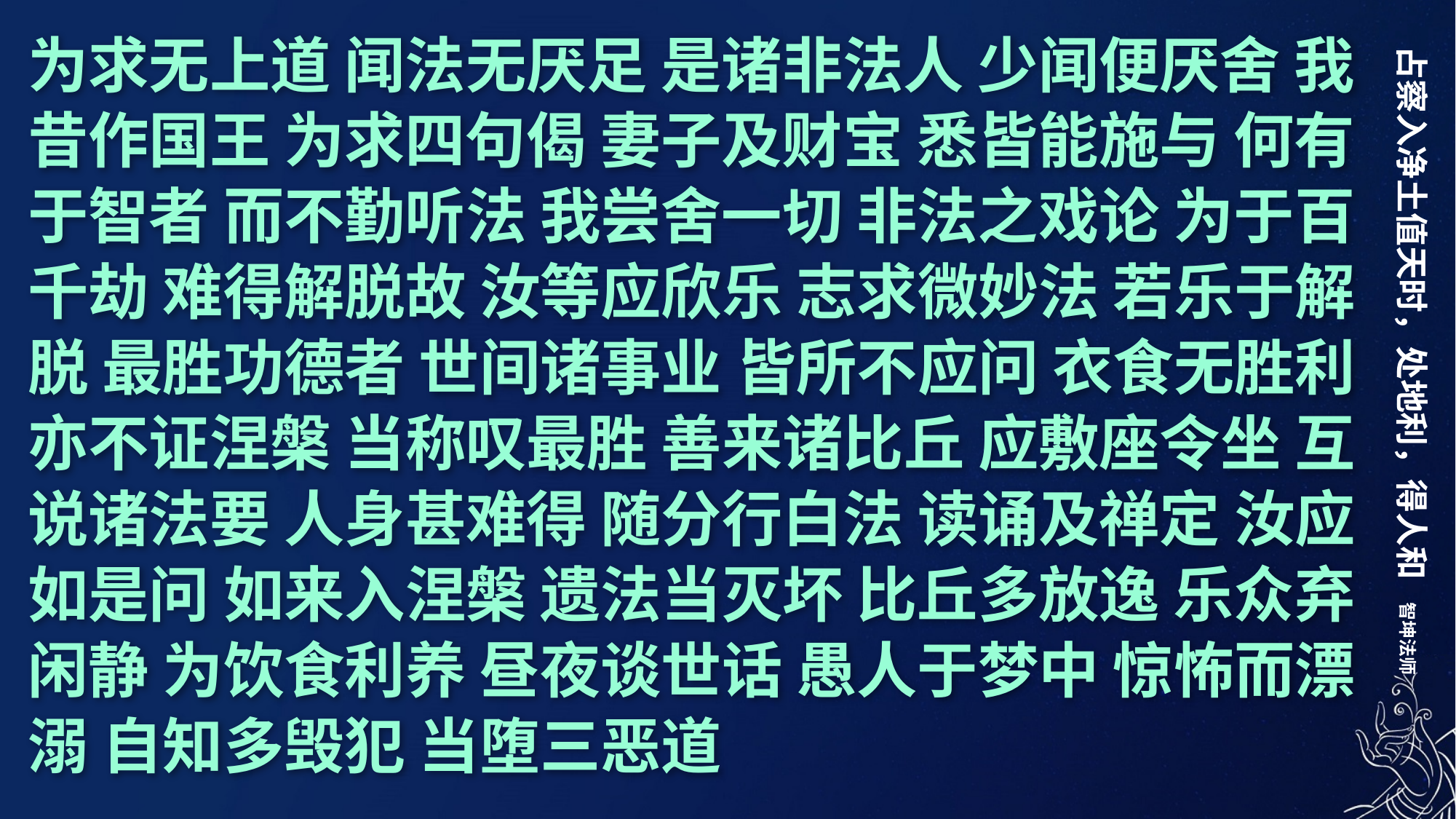

为求无上道 闻法无厌足 是诸非法人 少闻便厌舍 我昔作国王 为求四句偈 妻子及财宝 悉皆能施与 何有于智者 而不勤听法 我尝舍一切 非法之戏论 为于百千劫 难得解脱故 汝等应欣乐 志求微妙法 若乐于解脱 最胜功德者 世间诸事业 皆所不应问 衣食无胜利 亦不证涅槃 当称叹最胜 善来诸比丘 应敷座令坐 互说诸法要 人身甚难得 随分行白法 读诵及禅定 汝应如是问 如来入涅槃 遗法当灭坏 比丘多放逸 乐众弃闲静 为饮食利养 昼夜谈世话 愚人于梦中 惊怖而漂溺 自知多毁犯 当堕三恶道